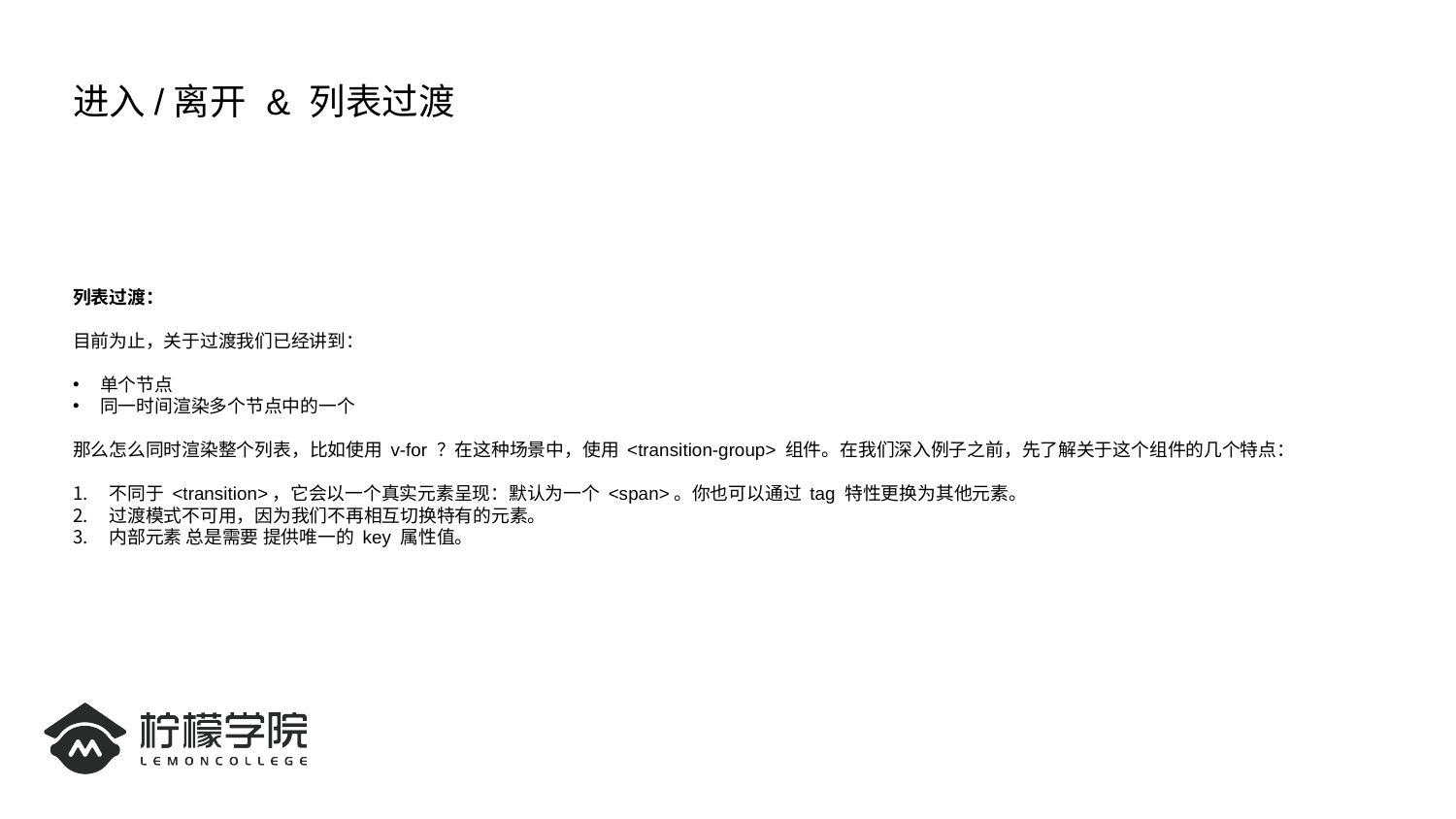

# 进入/离开 & 列表过渡
列表过渡：

目前为止，关于过渡我们已经讲到：

单个节点
同一时间渲染多个节点中的一个

那么怎么同时渲染整个列表，比如使用 v-for ？在这种场景中，使用 <transition-group> 组件。在我们深入例子之前，先了解关于这个组件的几个特点：

不同于 <transition>，它会以一个真实元素呈现：默认为一个 <span>。你也可以通过 tag 特性更换为其他元素。
过渡模式不可用，因为我们不再相互切换特有的元素。
内部元素 总是需要 提供唯一的 key 属性值。